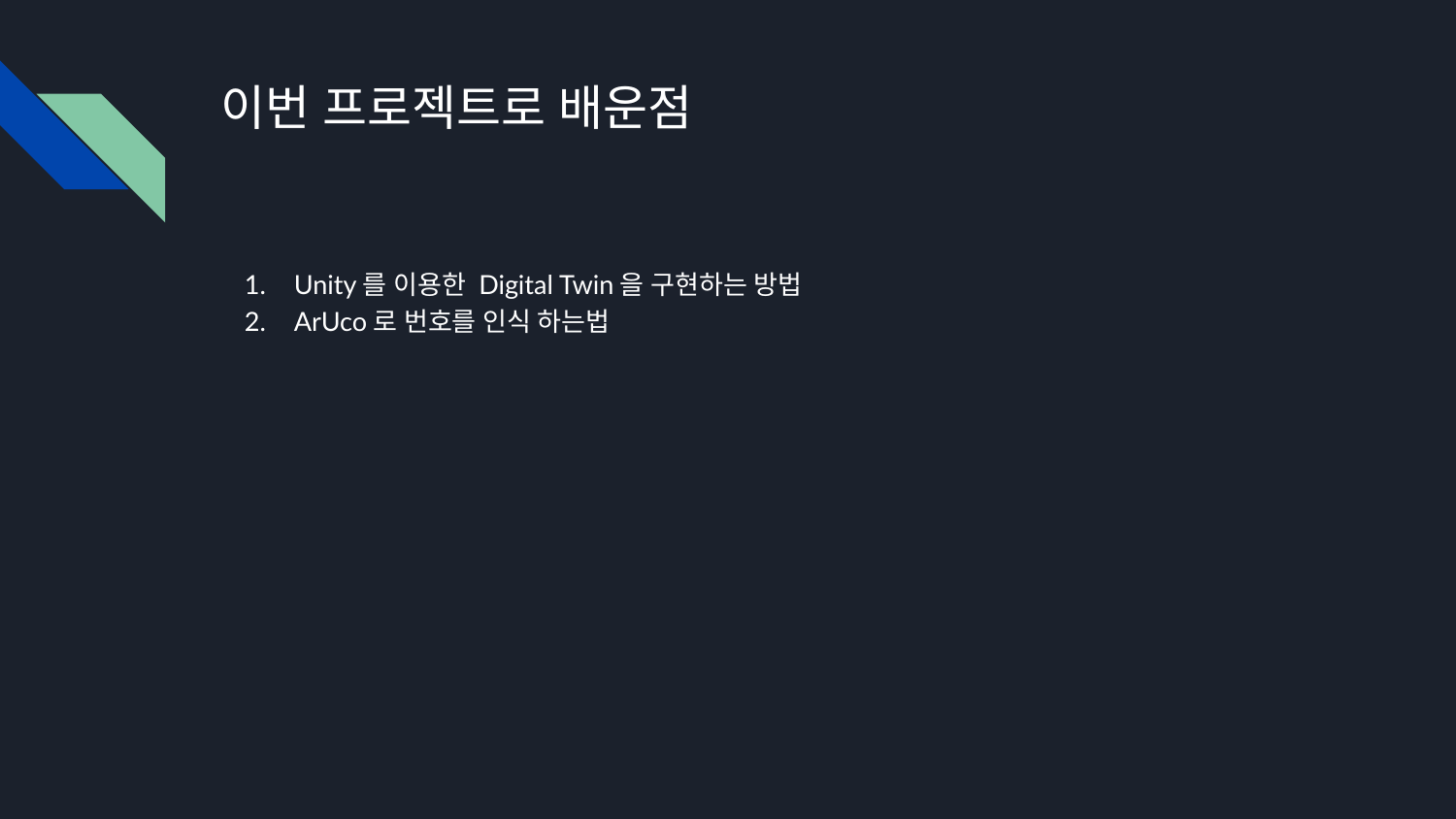

# 이번 프로젝트로 배운점
Unity를 이용한 Digital Twin을 구현하는 방법
ArUco로 번호를 인식 하는법